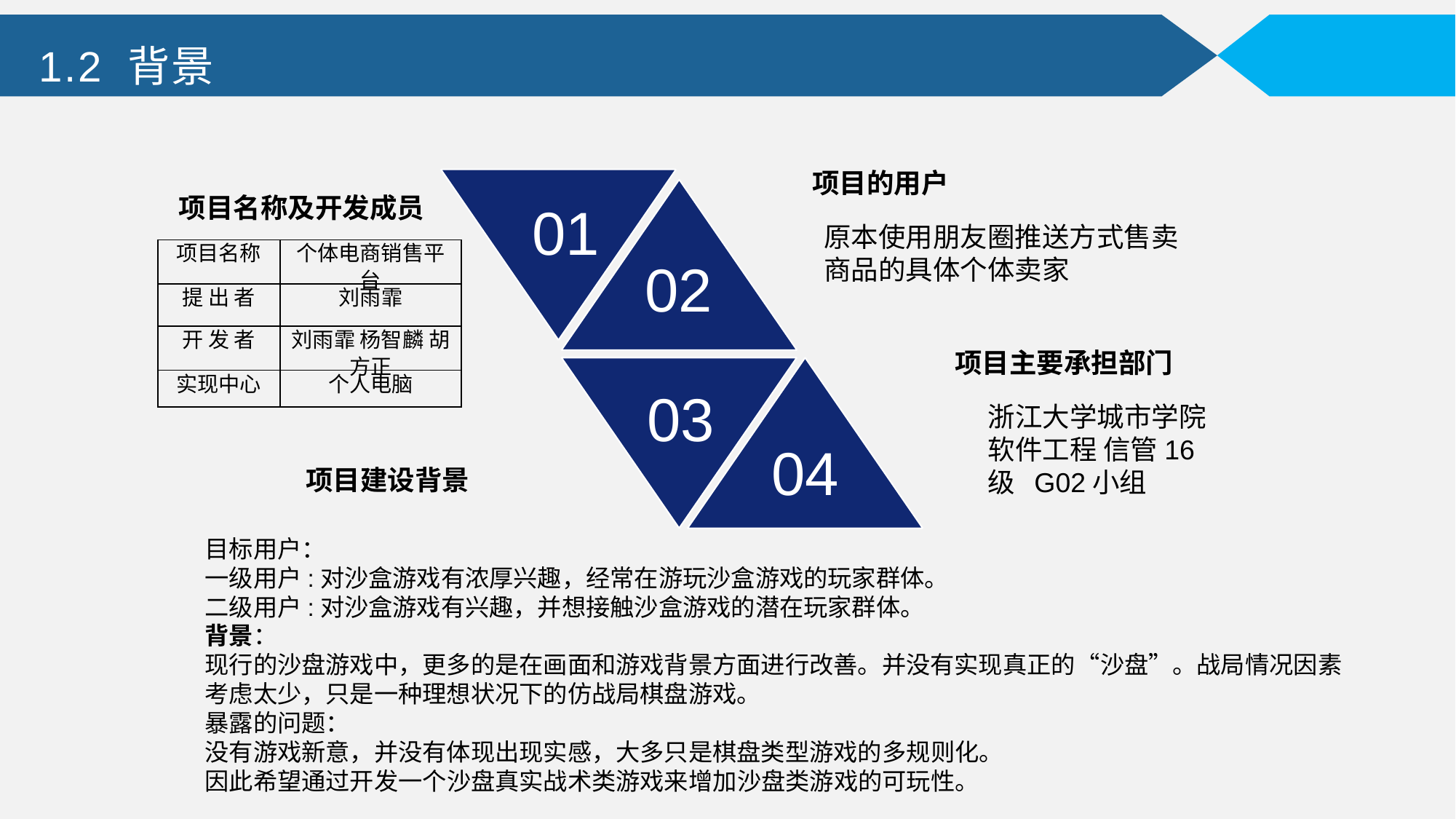

1.2 背景

01
项目的用户

02
项目名称及开发成员
原本使用朋友圈推送方式售卖商品的具体个体卖家
| 项目名称 | 个体电商销售平台 |
| --- | --- |
| 提 出 者 | 刘雨霏 |
| 开 发 者 | 刘雨霏 杨智麟 胡方正 |
| 实现中心 | 个人电脑 |
项目主要承担部门

03

04
浙江大学城市学院软件工程 信管16级  G02小组
项目建设背景

目标用户：
一级用户:对沙盒游戏有浓厚兴趣，经常在游玩沙盒游戏的玩家群体。
二级用户:对沙盒游戏有兴趣，并想接触沙盒游戏的潜在玩家群体。
背景：
现行的沙盘游戏中，更多的是在画面和游戏背景方面进行改善。并没有实现真正的“沙盘”。战局情况因素考虑太少，只是一种理想状况下的仿战局棋盘游戏。
暴露的问题：
没有游戏新意，并没有体现出现实感，大多只是棋盘类型游戏的多规则化。
因此希望通过开发一个沙盘真实战术类游戏来增加沙盘类游戏的可玩性。